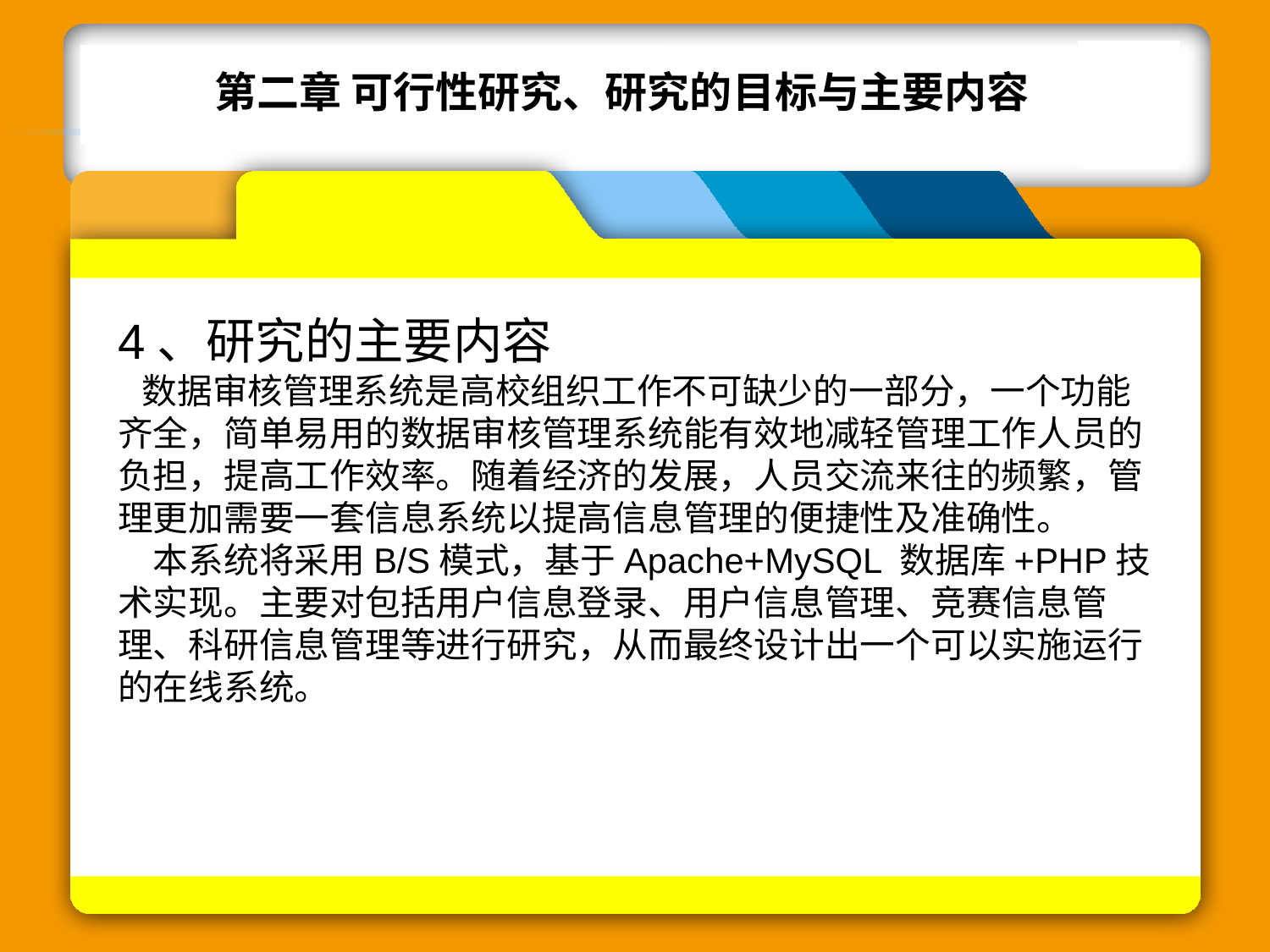

第二章 可行性研究、研究的目标与主要内容

4、研究的主要内容
  数据审核管理系统是高校组织工作不可缺少的一部分，一个功能齐全，简单易用的数据审核管理系统能有效地减轻管理工作人员的负担，提高工作效率。随着经济的发展，人员交流来往的频繁，管理更加需要一套信息系统以提高信息管理的便捷性及准确性。
　本系统将采用B/S模式，基于Apache+MySQL 数据库+PHP技术实现。主要对包括用户信息登录、用户信息管理、竞赛信息管理、科研信息管理等进行研究，从而最终设计出一个可以实施运行的在线系统。